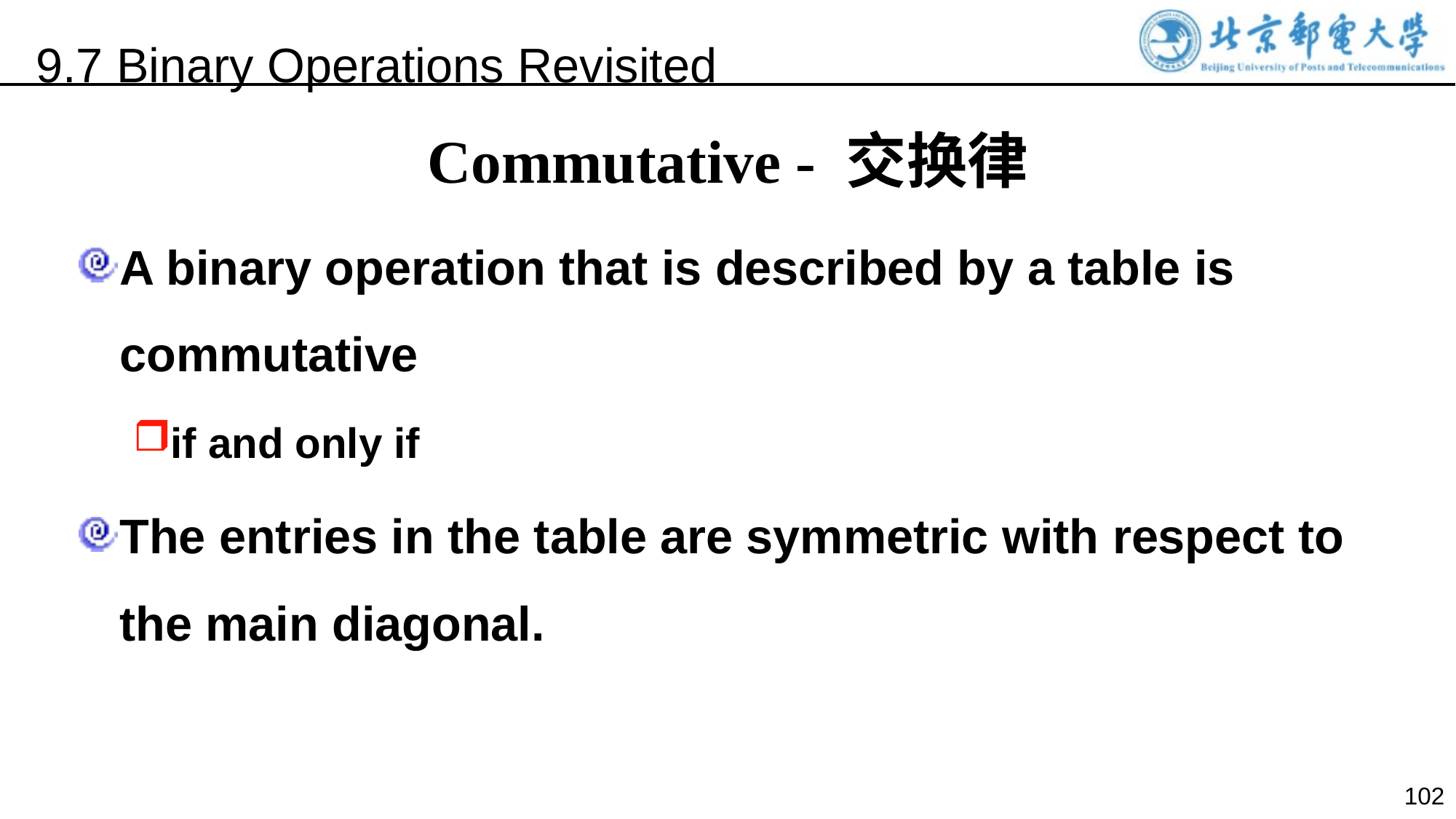

9.7 Binary Operations Revisited
Commutative - 交换律
A binary operation that is described by a table is commutative
if and only if
The entries in the table are symmetric with respect to the main diagonal.